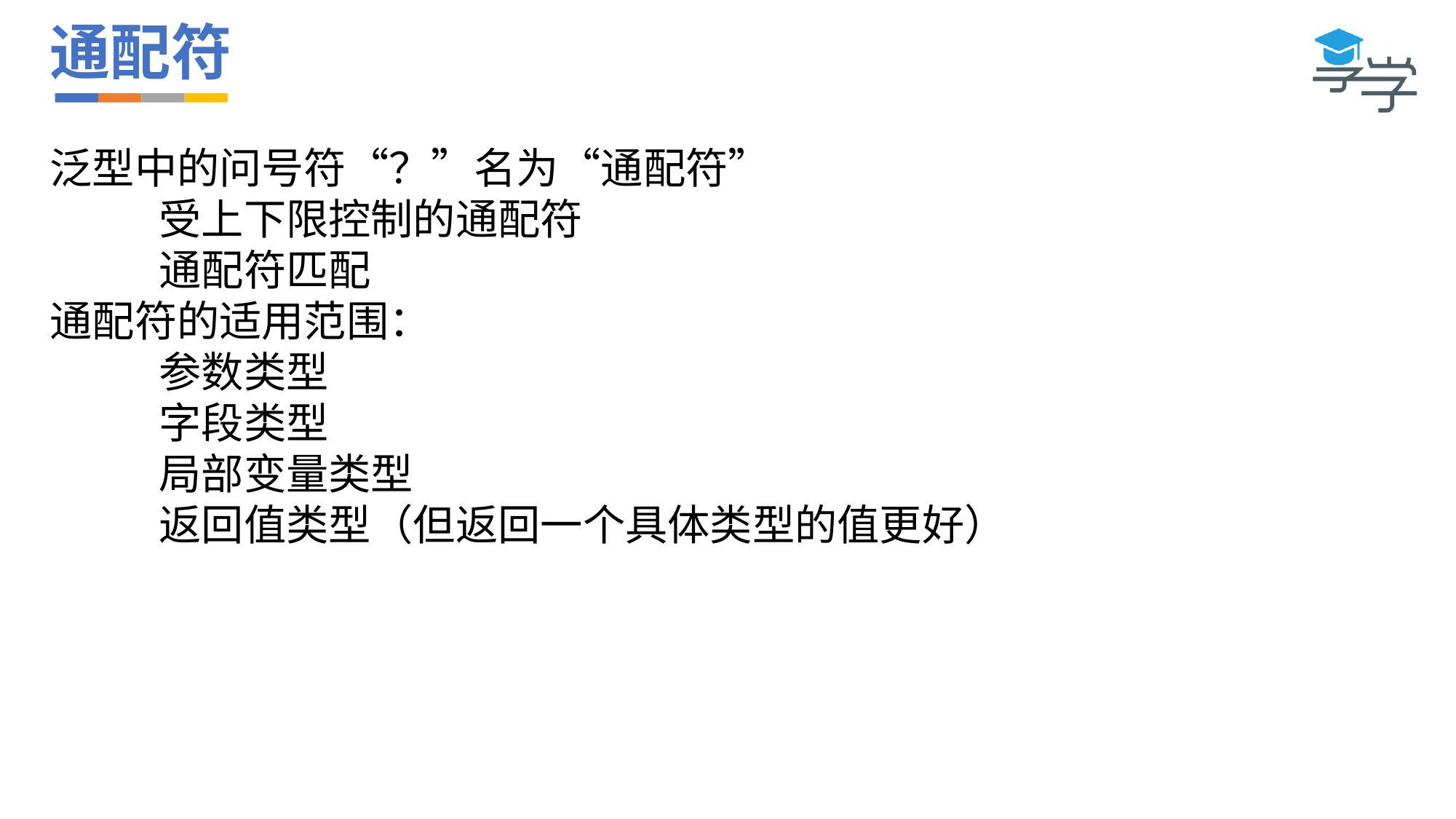

# 通配符
泛型中的问号符“？”名为“通配符”
	受上下限控制的通配符
	通配符匹配
通配符的适用范围：
	参数类型
	字段类型
	局部变量类型
	返回值类型（但返回一个具体类型的值更好）